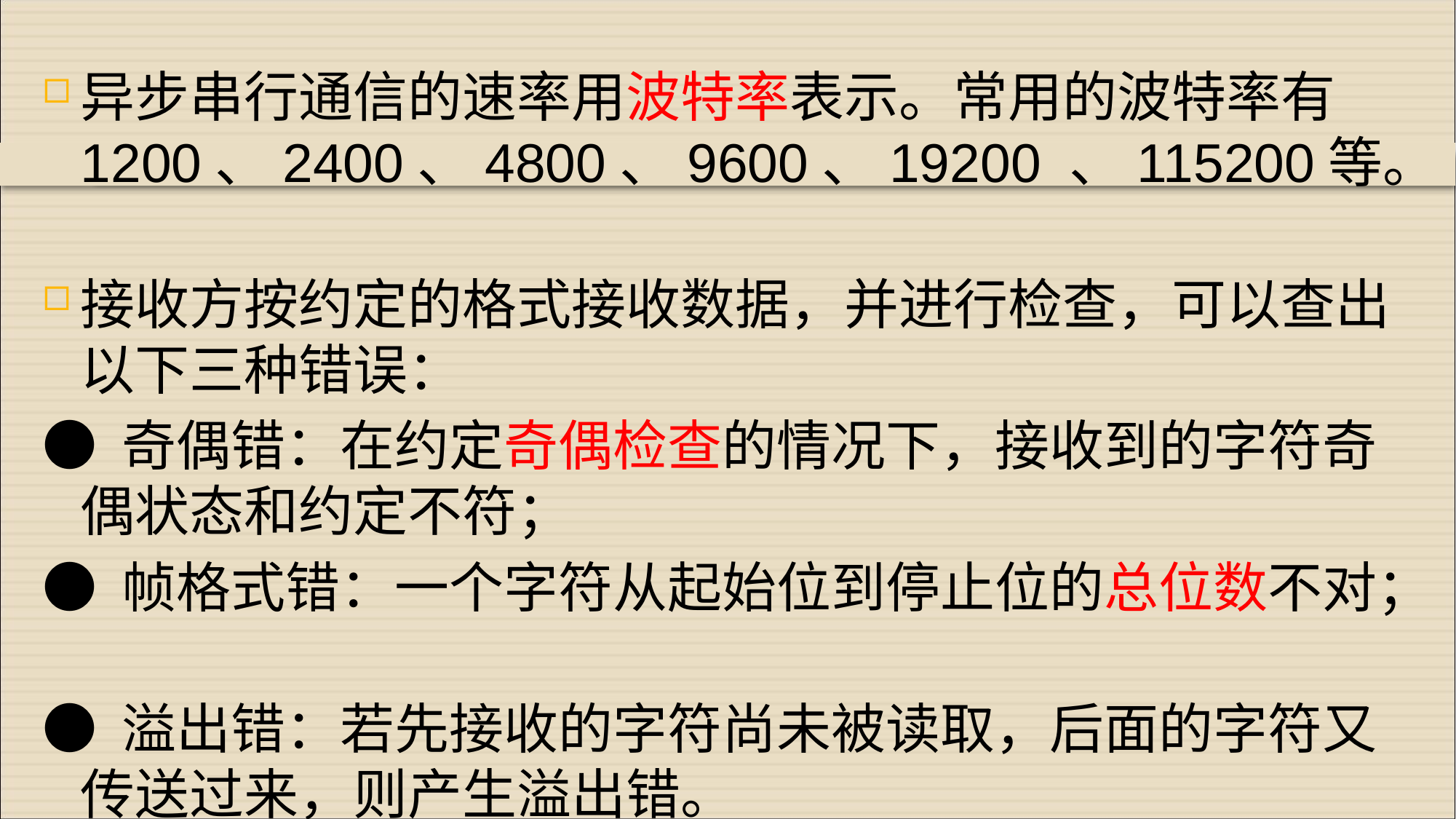

异步串行通信的速率用波特率表示。常用的波特率有1200、2400、4800、9600、19200 、115200等。
接收方按约定的格式接收数据，并进行检查，可以查出以下三种错误：
● 奇偶错：在约定奇偶检查的情况下，接收到的字符奇偶状态和约定不符；
● 帧格式错：一个字符从起始位到停止位的总位数不对；
● 溢出错：若先接收的字符尚未被读取，后面的字符又传送过来，则产生溢出错。